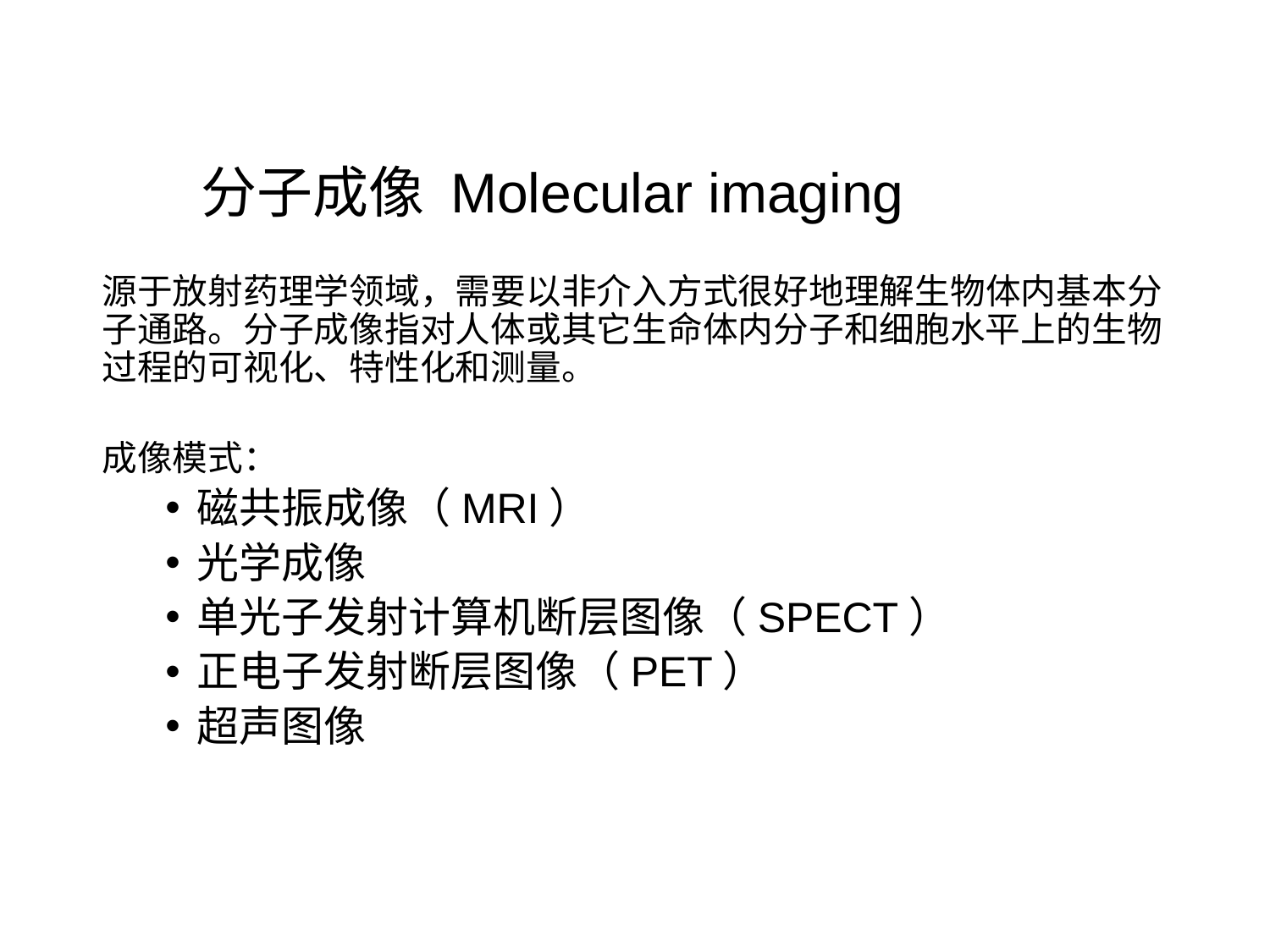

# 分子成像 Molecular imaging
源于放射药理学领域，需要以非介入方式很好地理解生物体内基本分子通路。分子成像指对人体或其它生命体内分子和细胞水平上的生物过程的可视化、特性化和测量。

成像模式：
磁共振成像（MRI）
光学成像
单光子发射计算机断层图像（SPECT）
正电子发射断层图像（PET）
超声图像